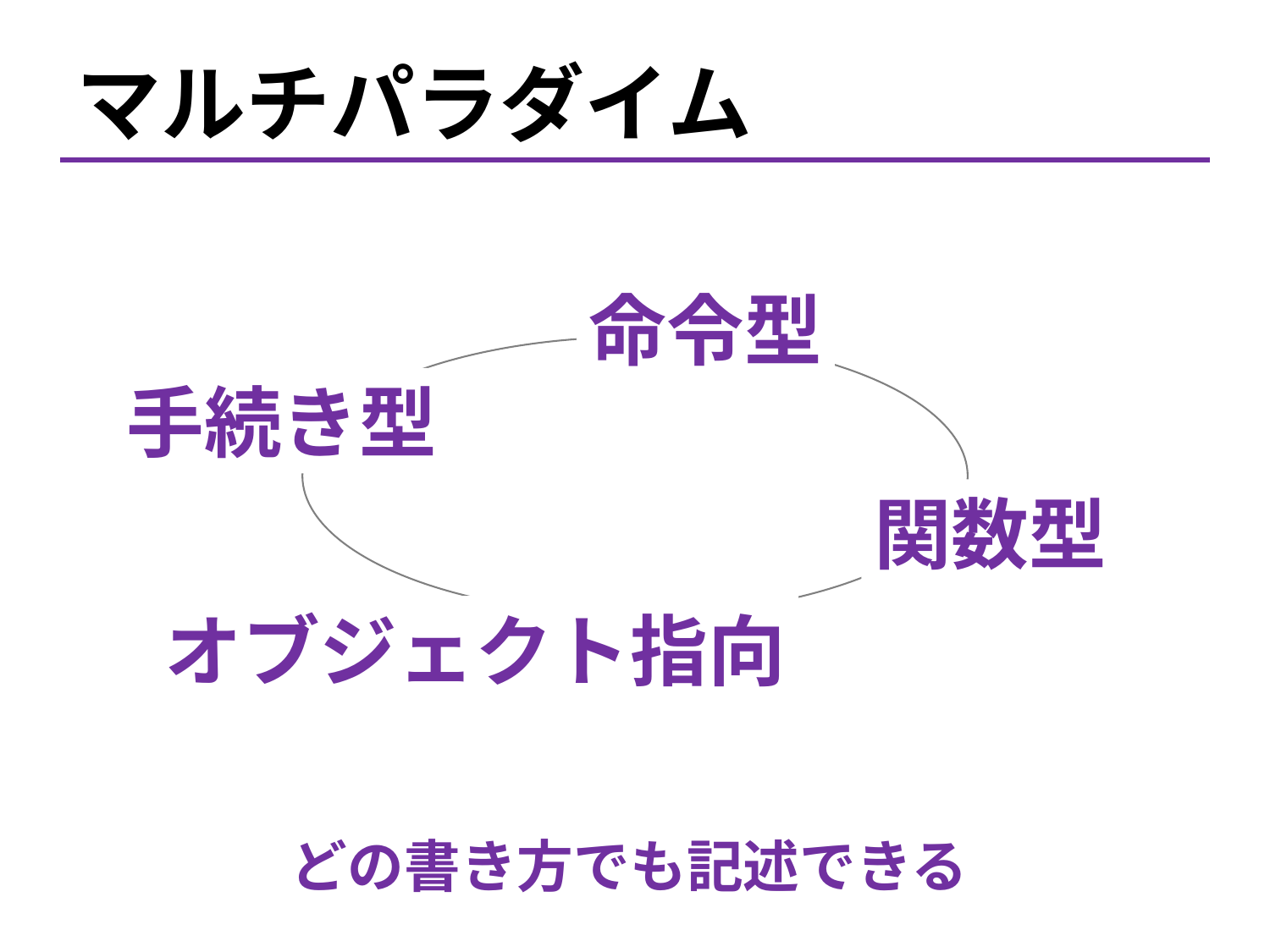

マルチパラダイム
命令型

手続き型
関数型
オブジェクト指向
どの書き方でも記述できる